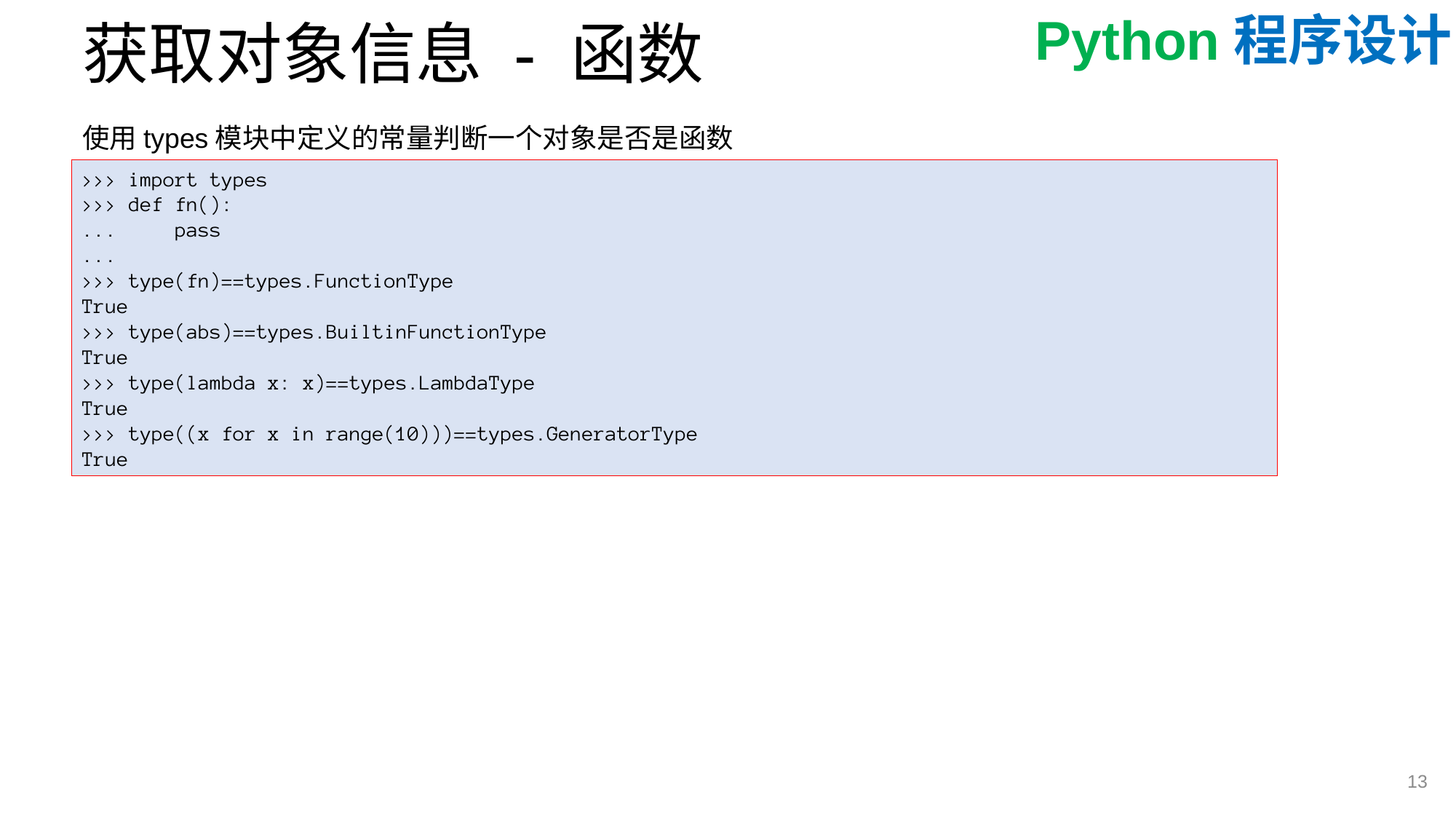

# 获取对象信息 - 函数
使用types模块中定义的常量判断一个对象是否是函数
>>> import types
>>> def fn():
...     pass
...
>>> type(fn)==types.FunctionType
True
>>> type(abs)==types.BuiltinFunctionType
True
>>> type(lambda x: x)==types.LambdaType
True
>>> type((x for x in range(10)))==types.GeneratorType
True
13